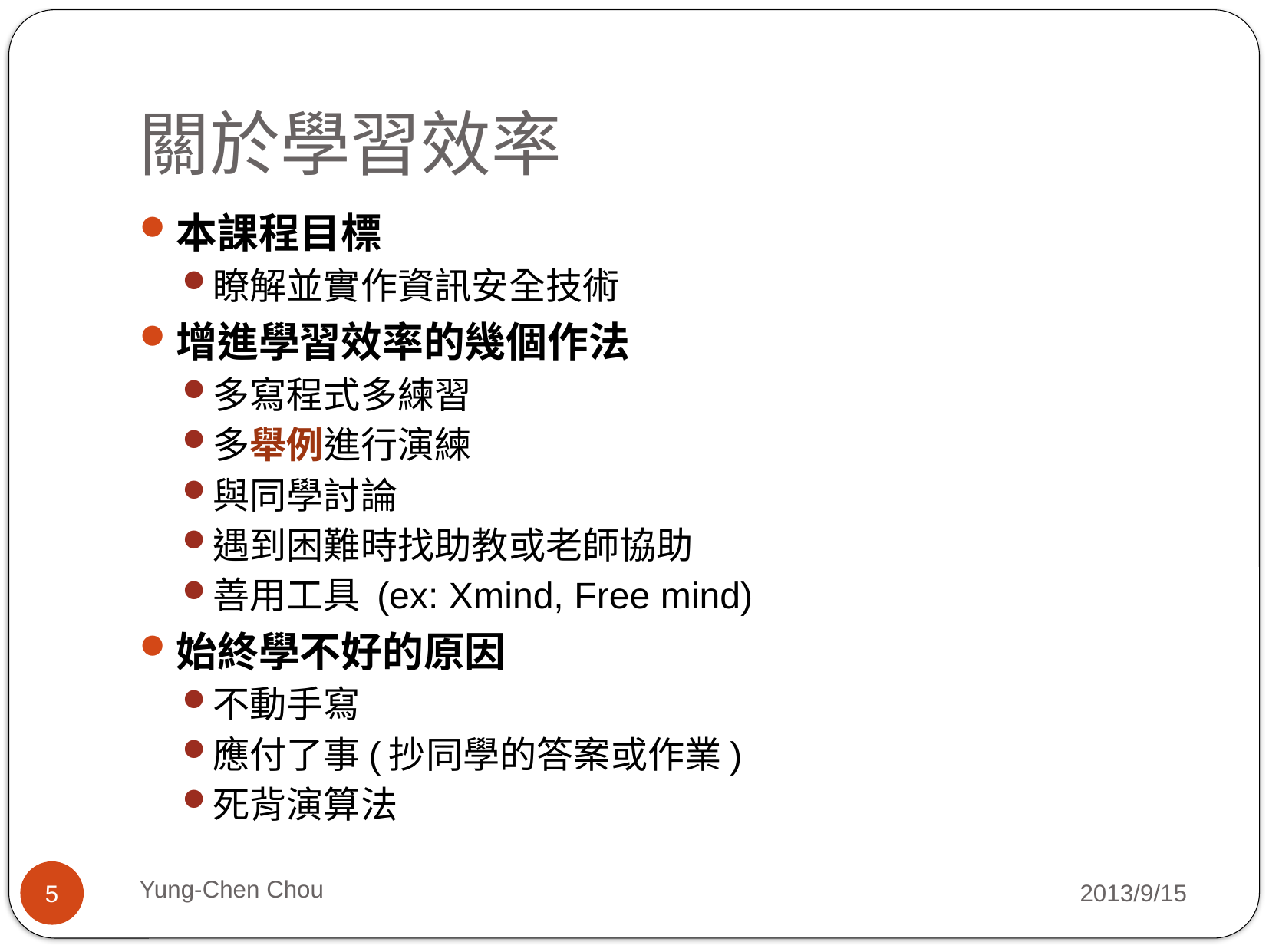

# 關於學習效率
本課程目標
瞭解並實作資訊安全技術
增進學習效率的幾個作法
多寫程式多練習
多舉例進行演練
與同學討論
遇到困難時找助教或老師協助
善用工具 (ex: Xmind, Free mind)
始終學不好的原因
不動手寫
應付了事(抄同學的答案或作業)
死背演算法
Yung-Chen Chou
2013/9/15
5